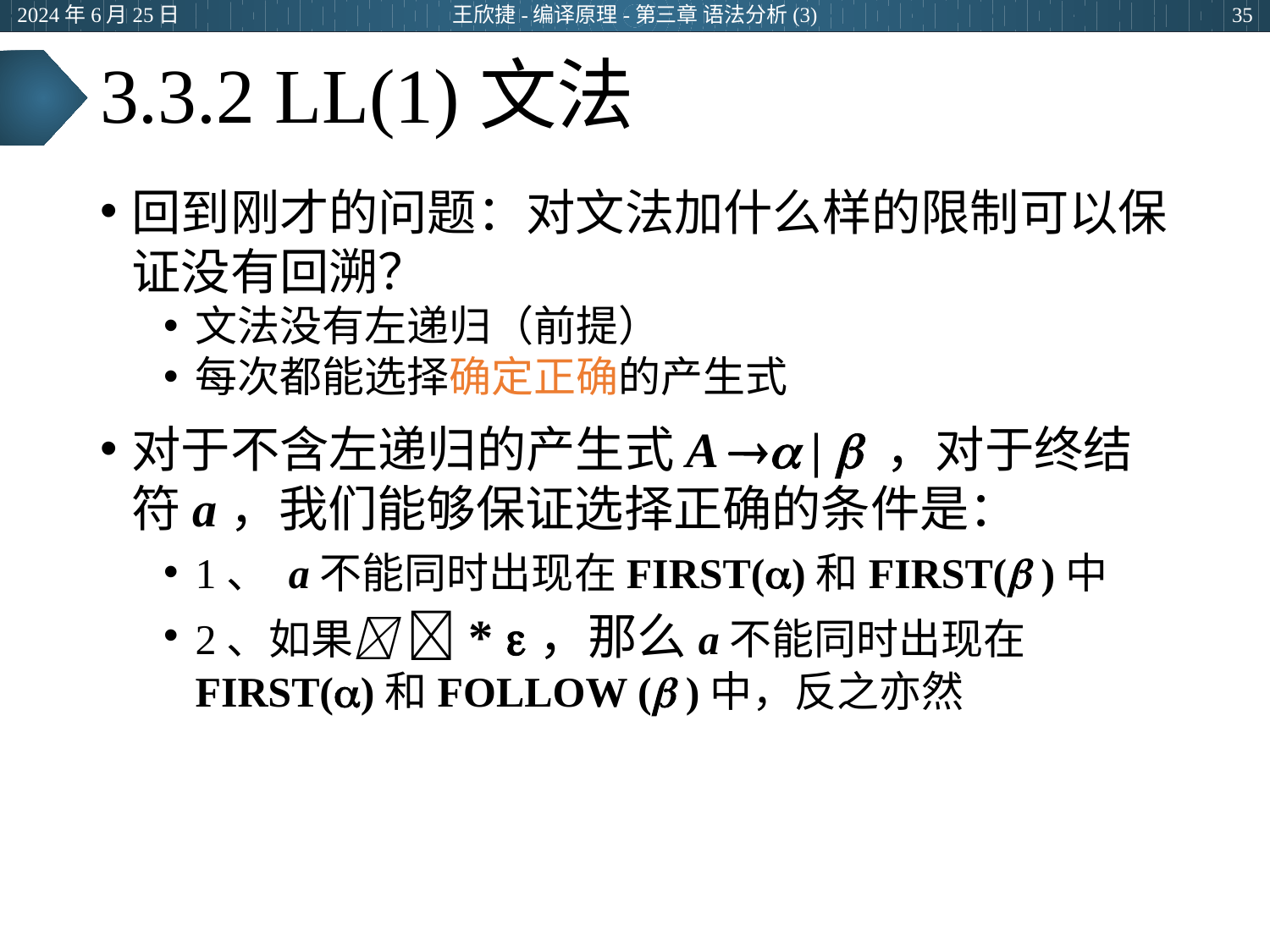

2024年6月25日
王欣捷-编译原理-第三章 语法分析(3)
35
# 3.3.2 LL(1)文法
回到刚才的问题：对文法加什么样的限制可以保证没有回溯？
文法没有左递归（前提）
每次都能选择确定正确的产生式
对于不含左递归的产生式A →α | β ，对于终结符a，我们能够保证选择正确的条件是：
1、 a不能同时出现在FIRST(α)和FIRST(β )中
2、如果β ⇒* ε，那么a不能同时出现在FIRST(α)和FOLLOW (β )中，反之亦然